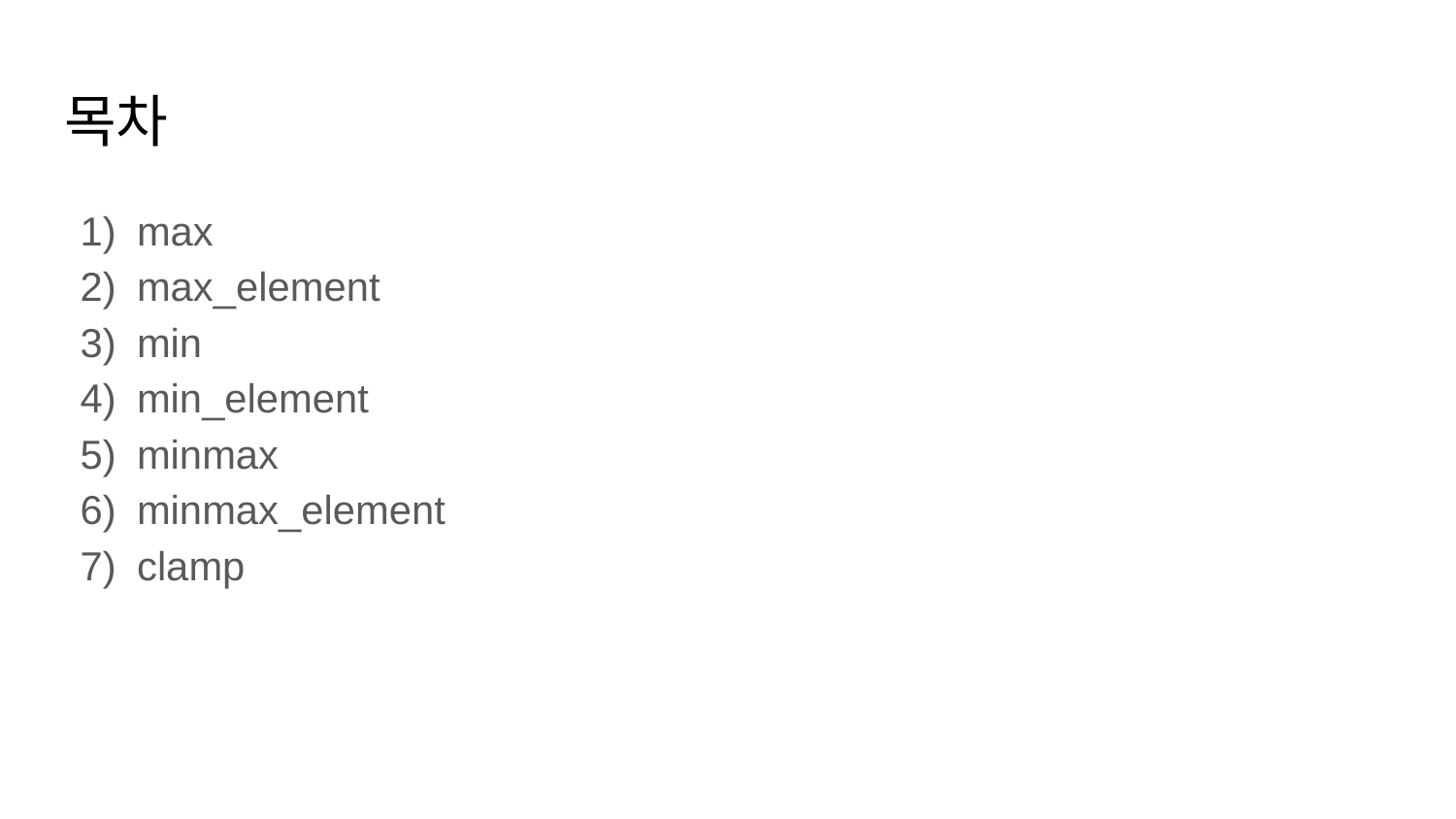

# 목차
max
max_element
min
min_element
minmax
minmax_element
clamp